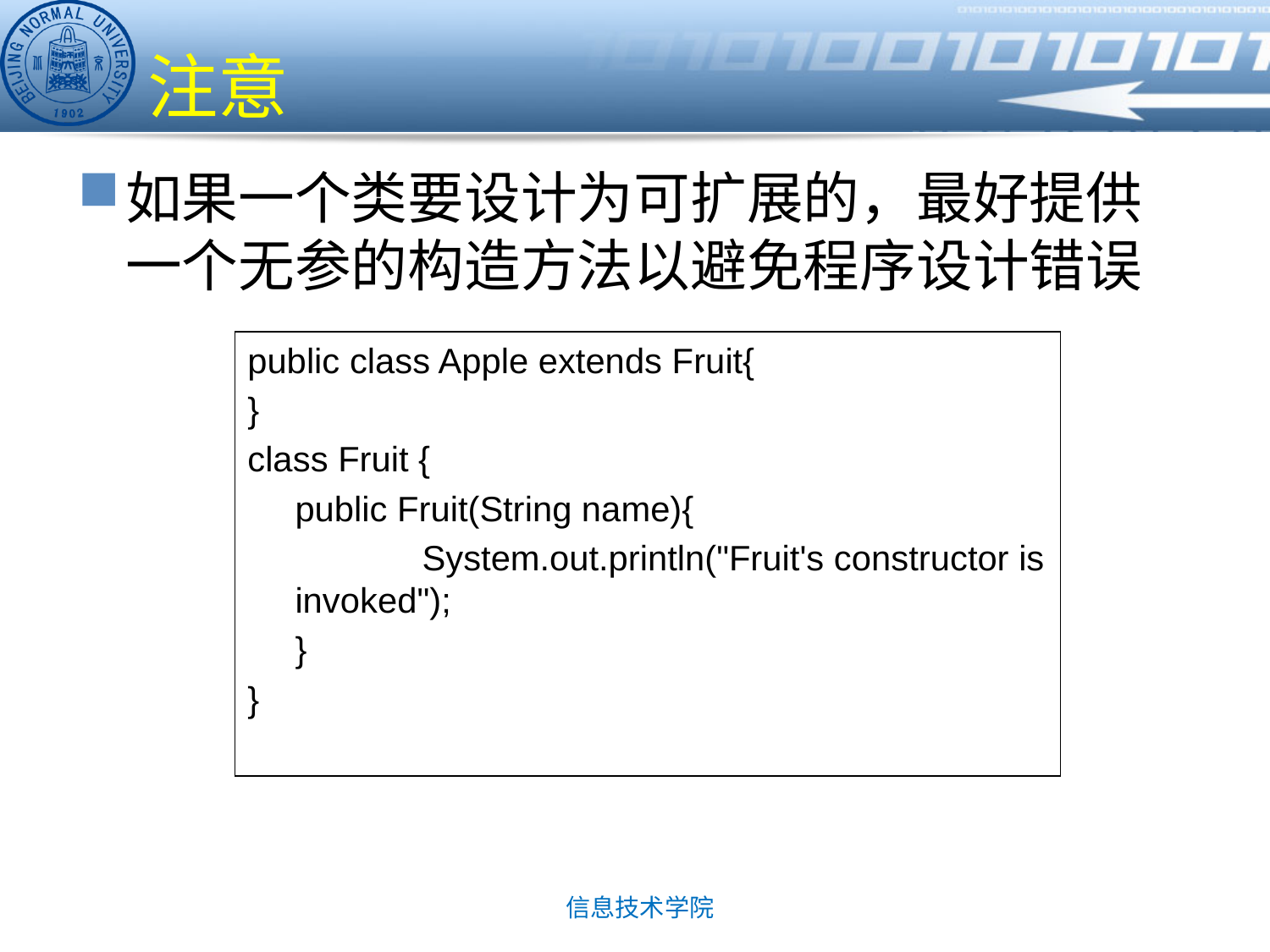

# 注意
如果一个类要设计为可扩展的，最好提供一个无参的构造方法以避免程序设计错误
public class Apple extends Fruit{
}
class Fruit {
	public Fruit(String name){
		System.out.println("Fruit's constructor is invoked");
	}
}
13